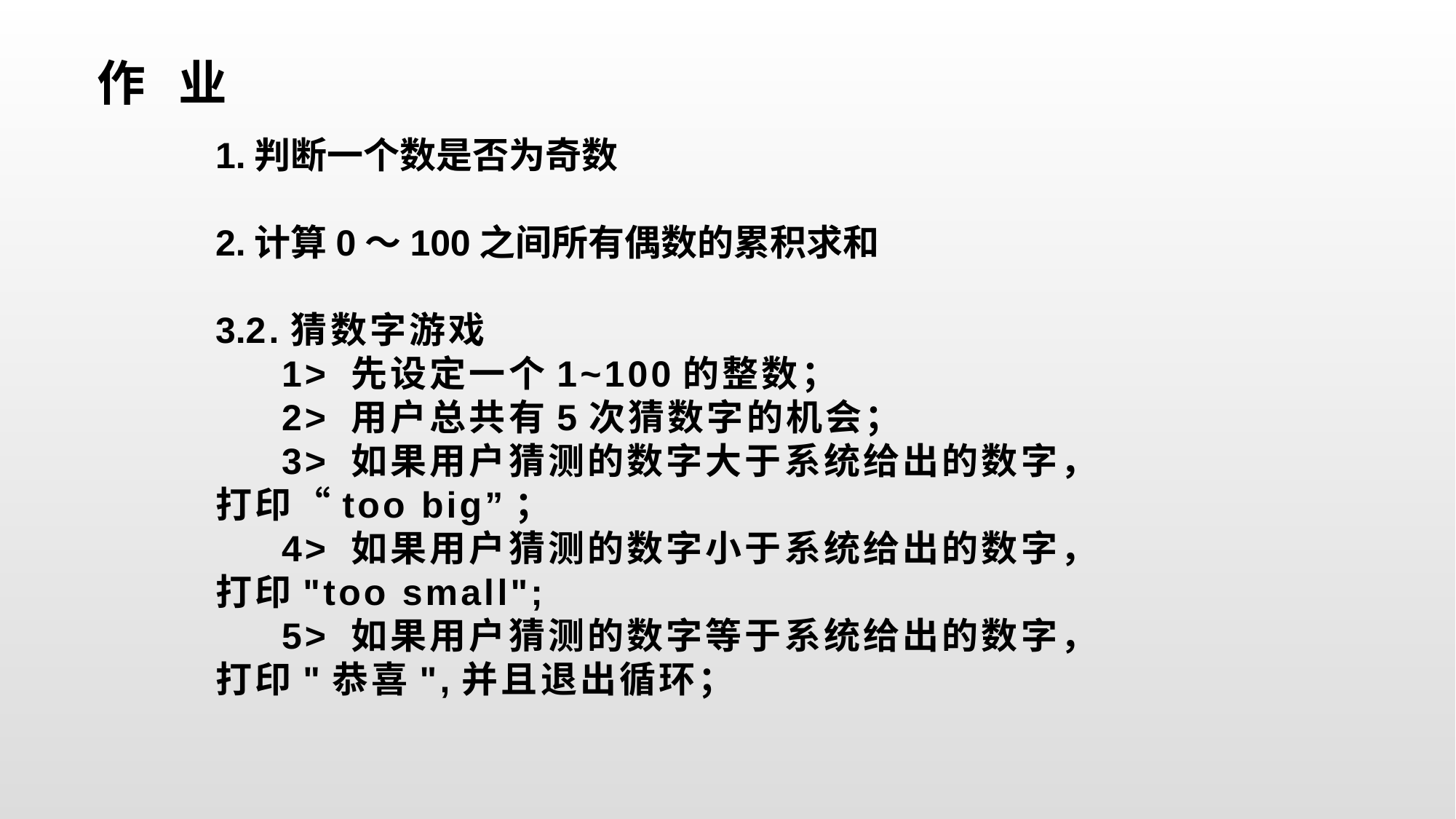

作   业
1.判断一个数是否为奇数

2.计算0～100之间所有偶数的累积求和

3.2.猜数字游戏
     1> 先设定一个1~100的整数；
     2> 用户总共有5次猜数字的机会；
     3> 如果用户猜测的数字大于系统给出的数字，打印“too big”；
     4> 如果用户猜测的数字小于系统给出的数字，打印"too small";
     5> 如果用户猜测的数字等于系统给出的数字，打印"恭喜",并且退出循环；